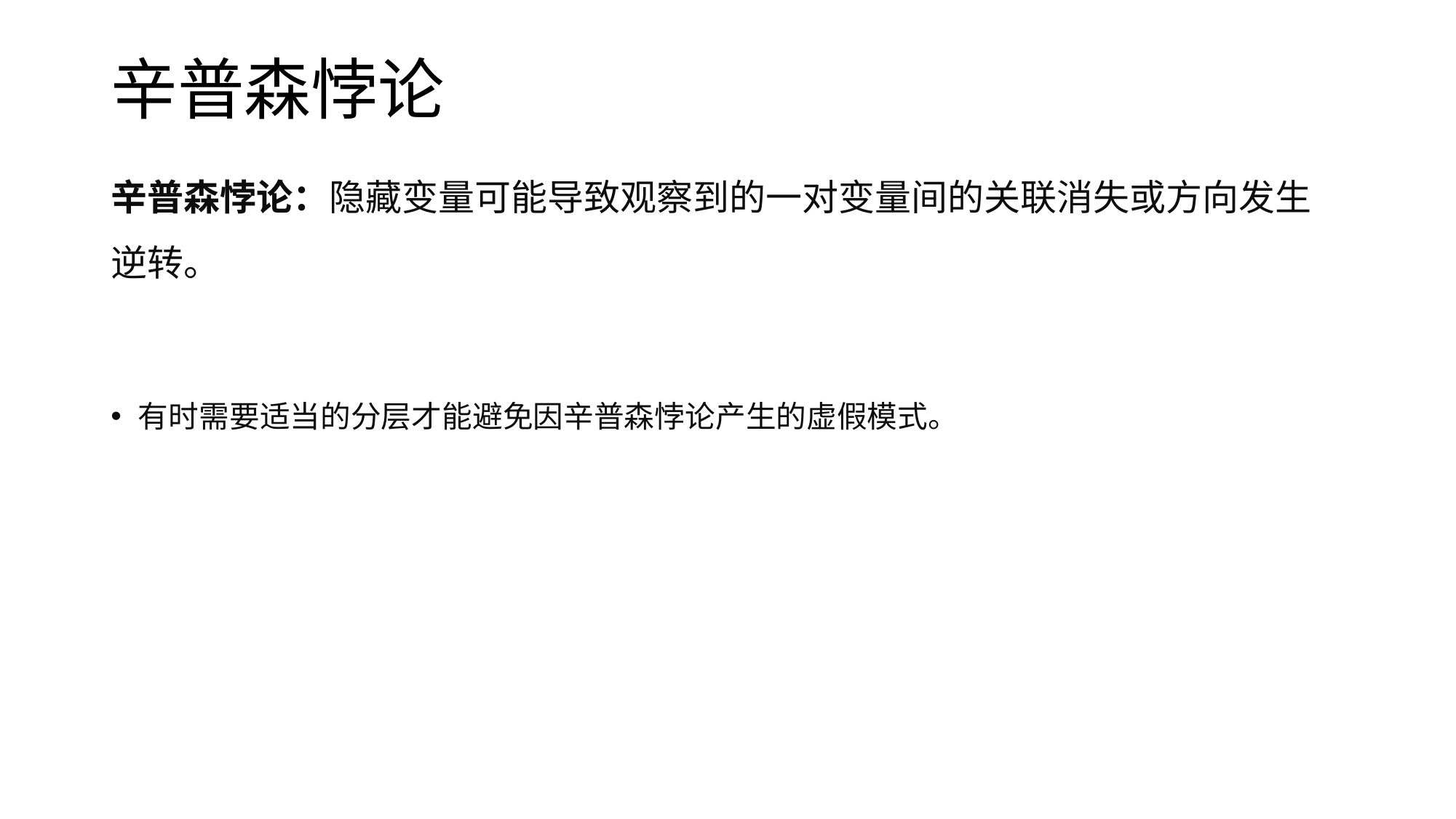

# 辛普森悖论
辛普森悖论：隐藏变量可能导致观察到的一对变量间的关联消失或方向发生逆转。

有时需要适当的分层才能避免因辛普森悖论产生的虚假模式。